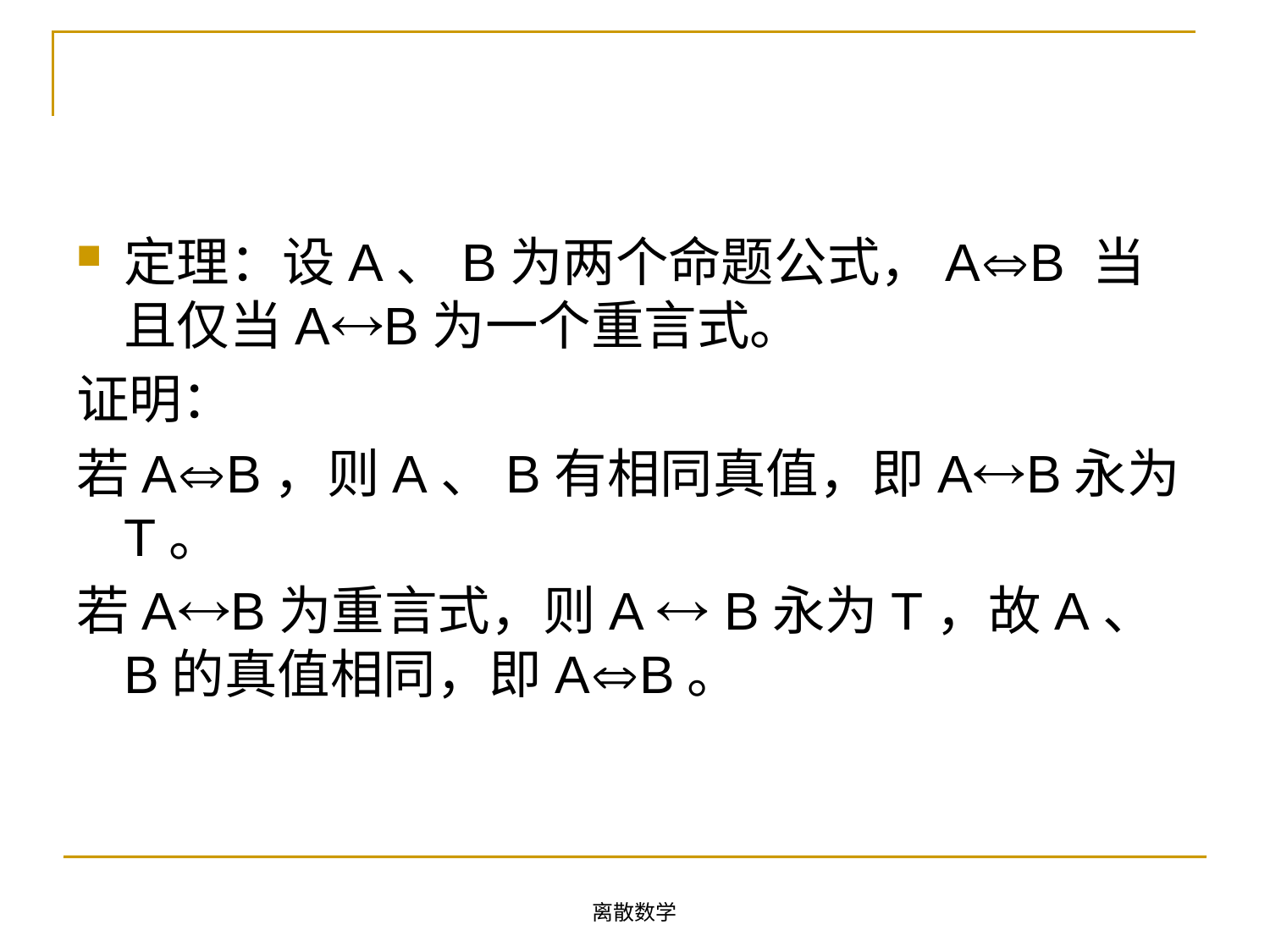

#
定理：设A、B为两个命题公式，A⇔B 当且仅当A↔B为一个重言式。
证明：
若A⇔B，则A、B有相同真值，即A↔B永为T。
若A↔B为重言式，则A ↔ B永为T，故A、B的真值相同，即A⇔B。

125
离散数学